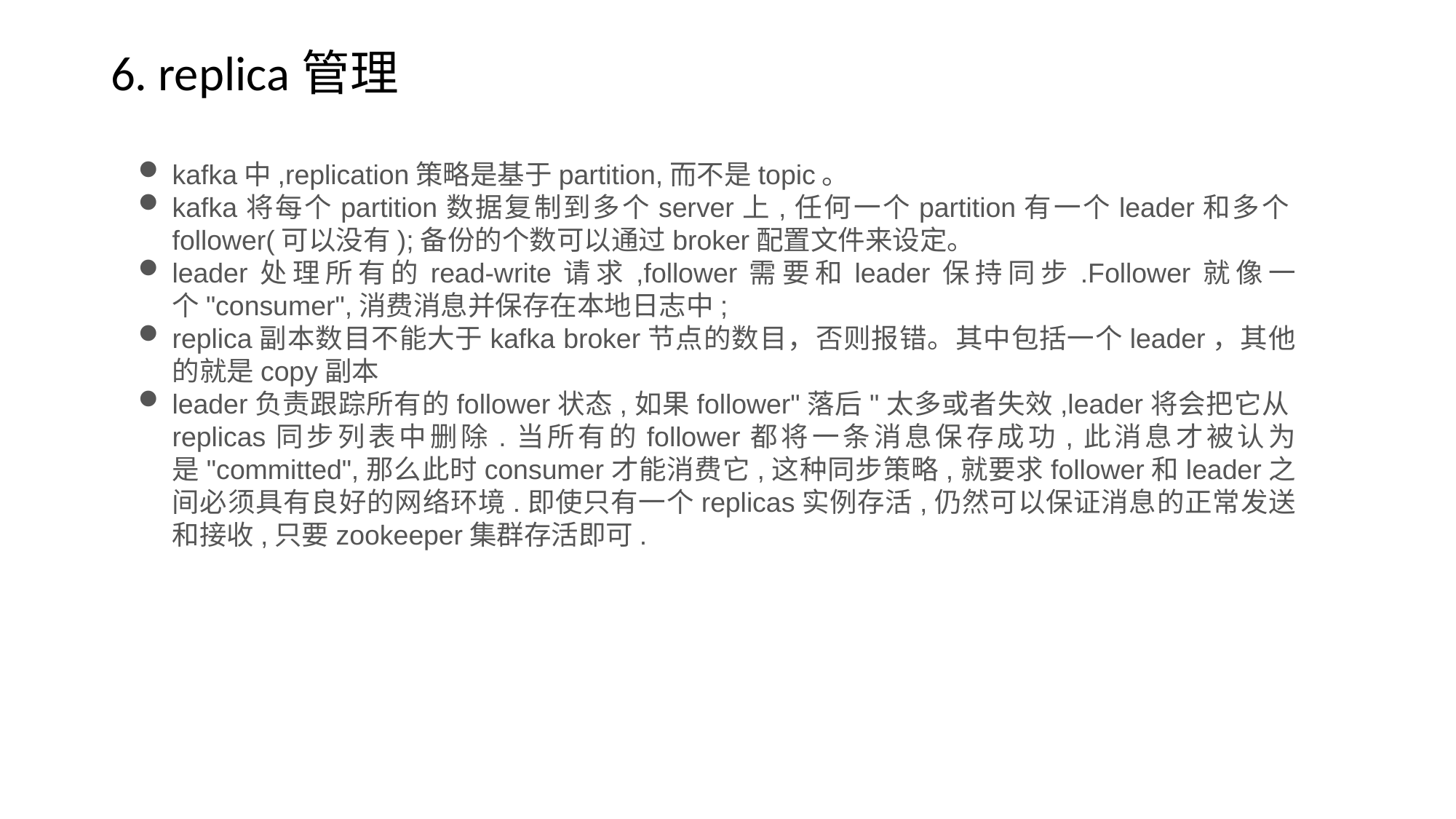

6. replica管理
kafka中,replication策略是基于partition,而不是topic。
kafka将每个partition数据复制到多个server上,任何一个partition有一个leader和多个follower(可以没有);备份的个数可以通过broker配置文件来设定。
leader处理所有的read-write请求,follower需要和leader保持同步.Follower就像一个"consumer",消费消息并保存在本地日志中;
replica副本数目不能大于kafka broker节点的数目，否则报错。其中包括一个leader，其他的就是copy副本
leader负责跟踪所有的follower状态,如果follower"落后"太多或者失效,leader将会把它从replicas同步列表中删除.当所有的follower都将一条消息保存成功,此消息才被认为是"committed",那么此时consumer才能消费它,这种同步策略,就要求follower和leader之间必须具有良好的网络环境.即使只有一个replicas实例存活,仍然可以保证消息的正常发送和接收,只要zookeeper集群存活即可.